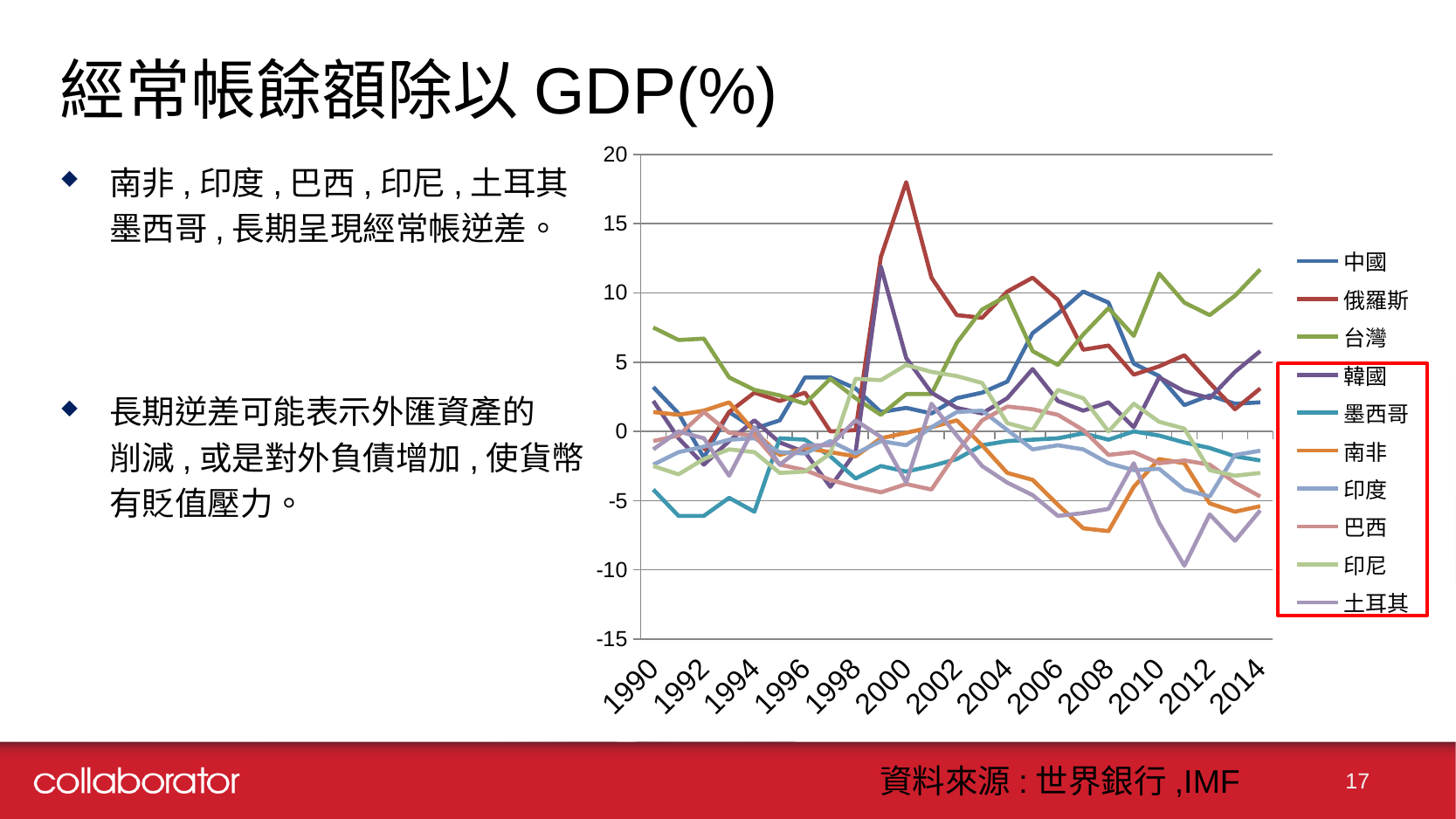

# 經常帳餘額除以GDP(%)

### Chart

| Category | 中國 | 俄羅斯 | 台灣 | 韓國 | 墨西哥 | 南非 | 印度 | 巴西 | 印尼 | 土耳其 |
|---|---|---|---|---|---|---|---|---|---|---|
| 1990 | 3.2 | None | 7.5 | 2.2 | -4.2 | 1.4 | -2.4 | -0.7000000000000006 | -2.5 | -1.3 |
| 1991 | 1.3 | None | 6.6 | -0.5 | -6.1 | 1.2 | -1.5 | -0.3000000000000003 | -3.1 | 0.0 |
| 1992 | -1.9000000000000001 | -1.4 | 6.7 | -2.4 | -6.1 | 1.5 | -1.1 | 1.4 | -2.0 | -0.5 |
| 1993 | 1.4 | 1.4 | 3.9 | -0.7000000000000006 | -4.8 | 2.1 | -0.6000000000000006 | -0.1 | -1.3 | -3.2 |
| 1994 | 0.2 | 2.8 | 3.0 | 0.8 | -5.8 | 0.0 | -0.5 | -0.3000000000000003 | -1.5 | 0.3000000000000003 |
| 1995 | 0.8 | 2.2 | 2.6 | -0.8 | -0.5 | -1.7 | -1.5 | -2.4 | -3.0 | -2.4 |
| 1996 | 3.9 | 2.8 | 2.0 | -1.5 | -0.6000000000000006 | -1.2 | -1.6 | -2.8 | -2.9 | -1.0 |
| 1997 | 3.9 | 0.0 | 3.8 | -4.0 | -1.8 | -1.5 | -0.7000000000000006 | -3.5 | -1.6 | -1.0 |
| 1998 | 3.1 | 0.1 | 2.4 | -1.5 | -3.4 | -1.8 | -1.6 | -4.0 | 3.8 | 0.8 |
| 1999 | 1.4 | 12.6 | 1.2 | 11.9 | -2.5 | -0.5 | -0.7000000000000006 | -4.4 | 3.7 | -0.4 |
| 2000 | 1.7 | 18.0 | 2.7 | 5.3 | -2.9 | -0.1 | -1.0 | -3.8 | 4.8 | -3.7 |
| 2001 | 1.3 | 11.1 | 2.7 | 2.8 | -2.5 | 0.3000000000000003 | 0.3000000000000003 | -4.2 | 4.3 | 2.0 |
| 2002 | 2.4 | 8.4 | 6.4 | 1.7 | -2.0 | 0.8 | 1.4 | -1.5 | 4.0 | -0.3000000000000003 |
| 2003 | 2.8 | 8.200000000000001 | 8.8 | 1.3 | -1.0 | -1.0 | 1.5 | 0.8 | 3.5 | -2.5 |
| 2004 | 3.6 | 10.1 | 9.8 | 2.4 | -0.7000000000000006 | -3.0 | 0.1 | 1.8 | 0.6000000000000006 | -3.7 |
| 2005 | 7.1 | 11.1 | 5.8 | 4.5 | -0.6000000000000006 | -3.5 | -1.3 | 1.6 | 0.1 | -4.6 |
| 2006 | 8.5 | 9.5 | 4.8 | 2.2 | -0.5 | -5.3 | -1.0 | 1.2 | 3.0 | -6.1 |
| 2007 | 10.1 | 5.9 | 7.0 | 1.5 | -0.14 | -7.0 | -1.3 | 0.1 | 2.4 | -5.9 |
| 2008 | 9.3 | 6.2 | 8.9 | 2.1 | -0.6000000000000006 | -7.2 | -2.3 | -1.7 | 0.0 | -5.6 |
| 2009 | 4.9 | 4.1 | 6.9 | 0.3000000000000003 | 0.0 | -4.0 | -2.8 | -1.5 | 2.0 | -2.3 |
| 2010 | 4.0 | 4.7 | 11.4 | 3.9 | -0.3000000000000003 | -2.0 | -2.7 | -2.3 | 0.7000000000000006 | -6.6 |
| 2011 | 1.9000000000000001 | 5.5 | 9.3 | 2.9 | -0.8 | -2.3 | -4.2 | -2.1 | 0.2 | -9.700000000000001 |
| 2012 | 2.6 | 3.5 | 8.4 | 2.4 | -1.2 | -5.2 | -4.7 | -2.4 | -2.8 | -6.0 |
| 2013 | 2.0 | 1.6 | 9.8 | 4.3 | -1.8 | -5.8 | -1.7 | -3.7 | -3.2 | -7.9 |
| 2014 | 2.1 | 3.1 | 11.7 | 5.8 | -2.1 | -5.4 | -1.4 | -4.7 | -3.0 | -5.7 |
南非,印度,巴西,印尼,土耳其
	墨西哥,長期呈現經常帳逆差。

長期逆差可能表示外匯資產的
	削減,或是對外負債增加,使貨幣
	有貶值壓力。

資料來源:世界銀行,IMF
17